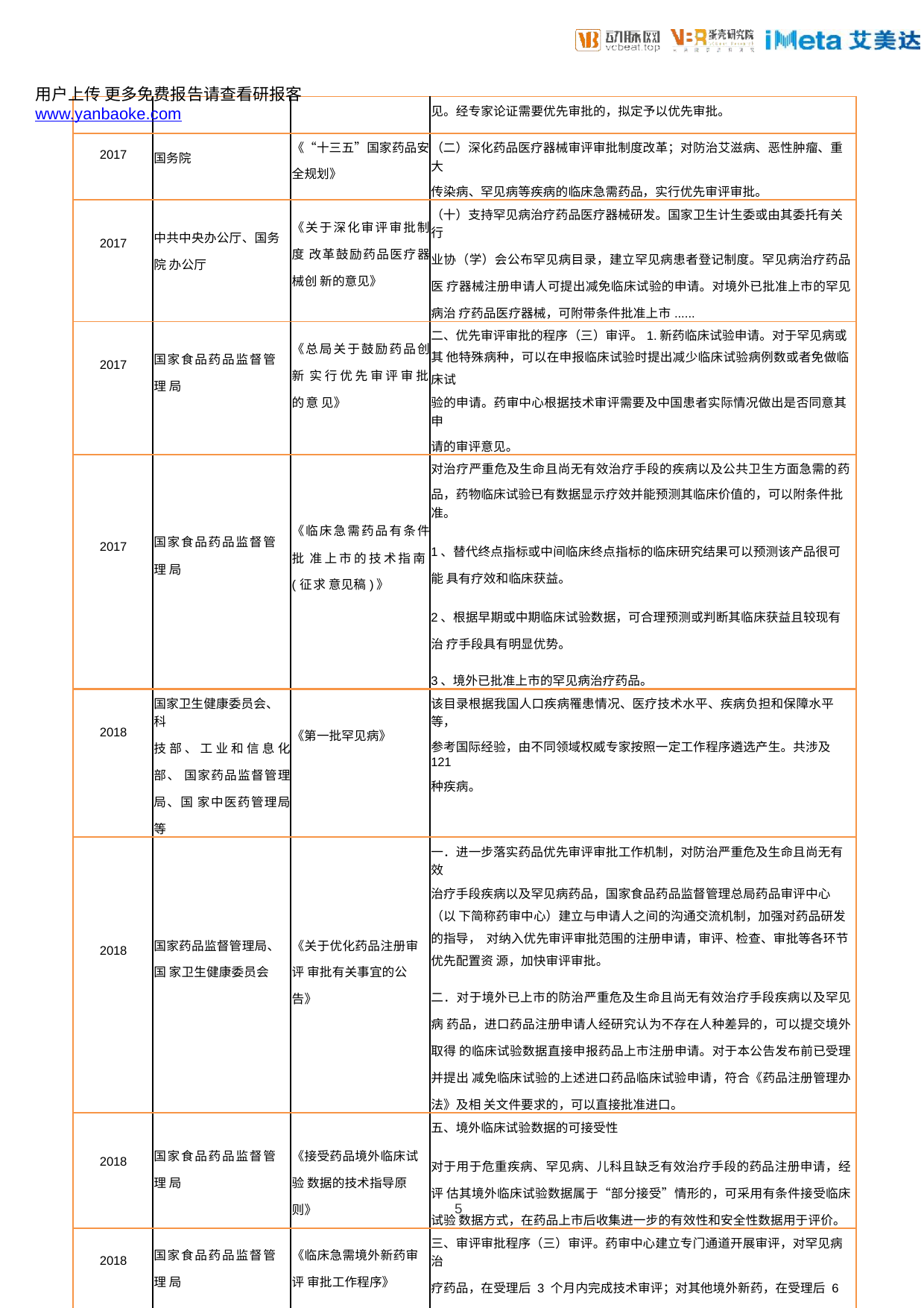

用户上传 更多免费报告请查看研报客 www.yanbaoke.com
|  |  |  | 见。经专家论证需要优先审批的，拟定予以优先审批。 |
| --- | --- | --- | --- |
| 2017 | 国务院 | 《“十三五”国家药品安 全规划》 | （二）深化药品医疗器械审评审批制度改革；对防治艾滋病、恶性肿瘤、重大 传染病、罕见病等疾病的临床急需药品，实行优先审评审批。 |
| 2017 | 中共中央办公厅、国务院 办公厅 | 《关于深化审评审批制度 改革鼓励药品医疗器械创 新的意见》 | （十）支持罕见病治疗药品医疗器械研发。国家卫生计生委或由其委托有关行 业协（学）会公布罕见病目录，建立罕见病患者登记制度。罕见病治疗药品医 疗器械注册申请人可提出减免临床试验的申请。对境外已批准上市的罕见病治 疗药品医疗器械，可附带条件批准上市...... |
| 2017 | 国家食品药品监督管理 局 | 《总局关于鼓励药品创新 实行优先审评审批的意 见》 | 二、优先审评审批的程序（三）审评。1.新药临床试验申请。对于罕见病或其 他特殊病种，可以在申报临床试验时提出减少临床试验病例数或者免做临床试 验的申请。药审中心根据技术审评需要及中国患者实际情况做出是否同意其申 请的审评意见。 |
| 2017 | 国家食品药品监督管理 局 | 《临床急需药品有条件批 准上市的技术指南(征求 意见稿)》 | 对治疗严重危及生命且尚无有效治疗手段的疾病以及公共卫生方面急需的药 品，药物临床试验已有数据显示疗效并能预测其临床价值的，可以附条件批准。 1、替代终点指标或中间临床终点指标的临床研究结果可以预测该产品很可能 具有疗效和临床获益。 2、根据早期或中期临床试验数据，可合理预测或判断其临床获益且较现有治 疗手段具有明显优势。 3、境外已批准上市的罕见病治疗药品。 |
| 2018 | 国家卫生健康委员会、科 技部、工业和信息化部、 国家药品监督管理局、国 家中医药管理局等 | 《第一批罕见病》 | 该目录根据我国人口疾病罹患情况、医疗技术水平、疾病负担和保障水平等， 参考国际经验，由不同领域权威专家按照一定工作程序遴选产生。共涉及 121 种疾病。 |
| 2018 | 国家药品监督管理局、国 家卫生健康委员会 | 《关于优化药品注册审评 审批有关事宜的公告》 | 一．进一步落实药品优先审评审批工作机制，对防治严重危及生命且尚无有效 治疗手段疾病以及罕见病药品，国家食品药品监督管理总局药品审评中心（以 下简称药审中心）建立与申请人之间的沟通交流机制，加强对药品研发的指导， 对纳入优先审评审批范围的注册申请，审评、检查、审批等各环节优先配置资 源，加快审评审批。 二．对于境外已上市的防治严重危及生命且尚无有效治疗手段疾病以及罕见病 药品，进口药品注册申请人经研究认为不存在人种差异的，可以提交境外取得 的临床试验数据直接申报药品上市注册申请。对于本公告发布前已受理并提出 减免临床试验的上述进口药品临床试验申请，符合《药品注册管理办法》及相 关文件要求的，可以直接批准进口。 |
| 2018 | 国家食品药品监督管理 局 | 《接受药品境外临床试验 数据的技术指导原则》 | 五、境外临床试验数据的可接受性 对于用于危重疾病、罕见病、儿科且缺乏有效治疗手段的药品注册申请，经评 估其境外临床试验数据属于“部分接受”情形的，可采用有条件接受临床试验 数据方式，在药品上市后收集进一步的有效性和安全性数据用于评价。 |
| 2018 | 国家食品药品监督管理 局 | 《临床急需境外新药审评 审批工作程序》 | 三、审评审批程序（三）审评。药审中心建立专门通道开展审评，对罕见病治 疗药品，在受理后 3 个月内完成技术审评；对其他境外新药，在受理后 6 个月 内完成技术审评。上述时限不包括申请人补充资料所占用的时间。 |
| 2019 | 第十三届全国人大常委 | 新修订《药品管理法》 | 第 16 条 国家支持以临床价值为导向、对人的疾病具有明确或者特殊疗效的药 |
5